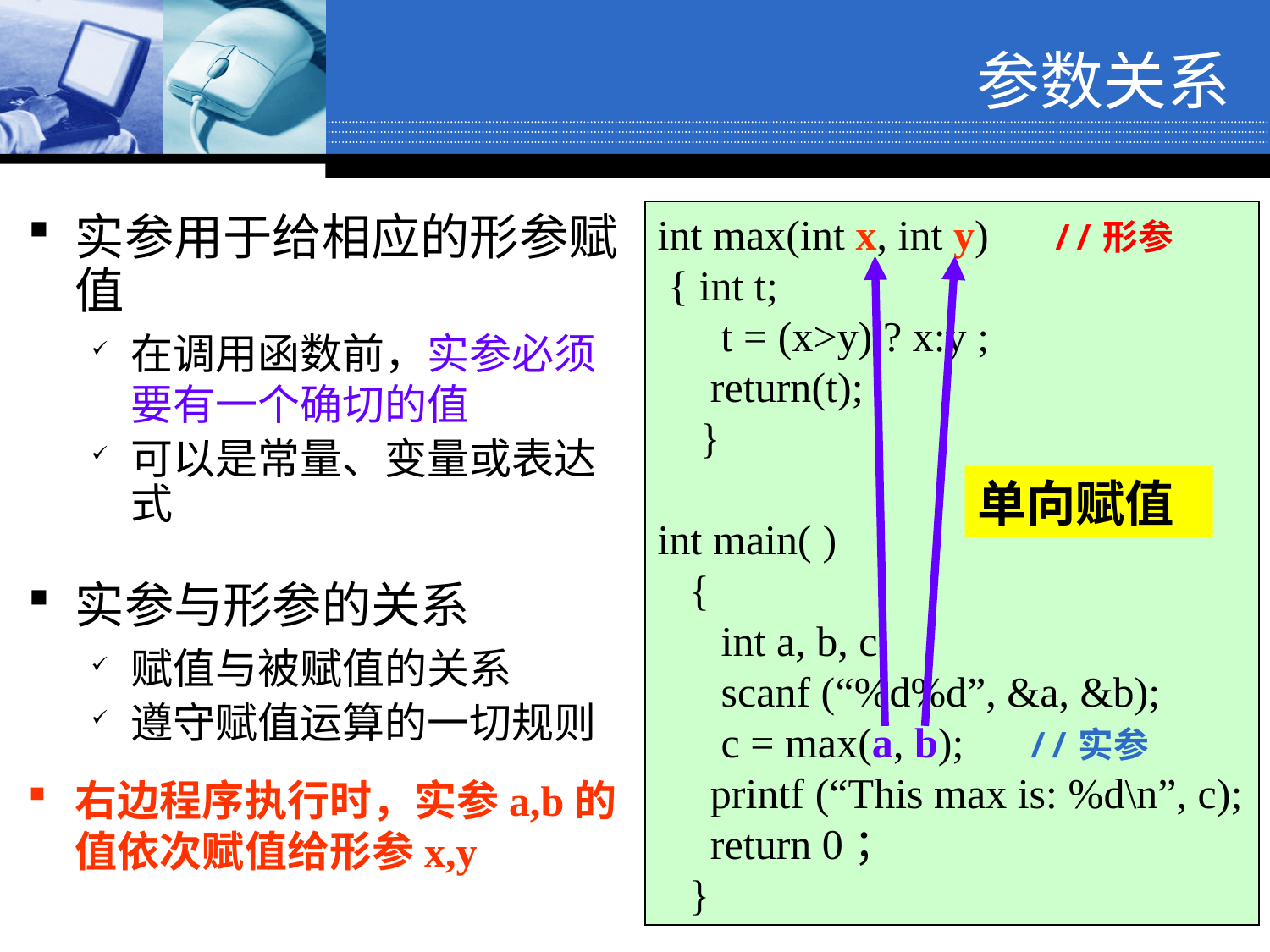

参数关系
int max(int x, int y)      //形参
 { int t;
      t = (x>y) ? x:y ;
     return(t);
    }

int main( )
   {
      int a, b, c;
      scanf (“%d%d”, &a, &b);
      c = max(a, b);      //实参
     printf (“This max is: %d\n”, c);
     return 0；
   }
实参用于给相应的形参赋值
在调用函数前，实参必须要有一个确切的值
可以是常量、变量或表达式

实参与形参的关系
赋值与被赋值的关系
遵守赋值运算的一切规则

右边程序执行时，实参a,b的值依次赋值给形参x,y

单向赋值